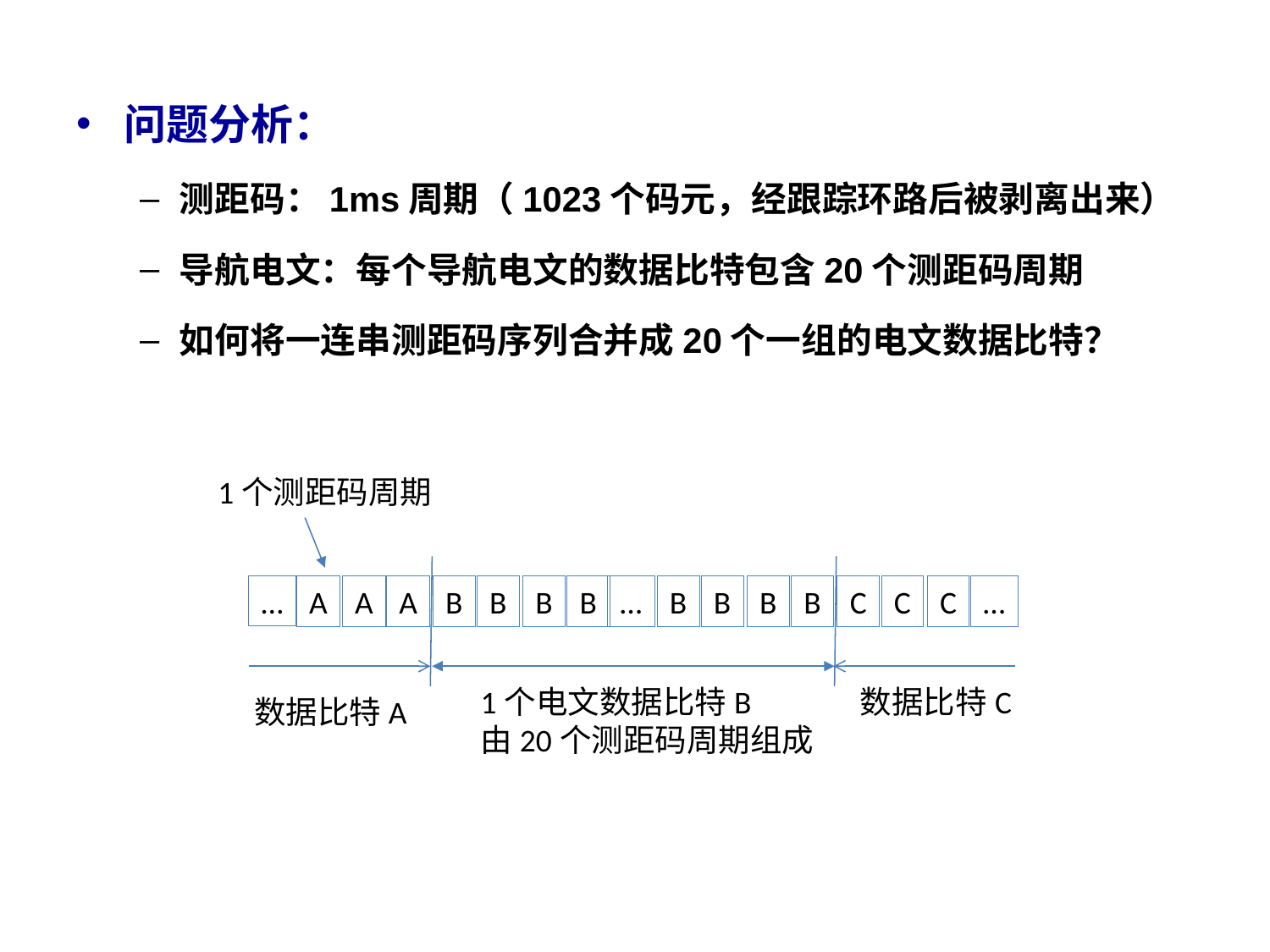

问题分析：
测距码：1ms周期（1023个码元，经跟踪环路后被剥离出来）
导航电文：每个导航电文的数据比特包含20个测距码周期
如何将一连串测距码序列合并成20个一组的电文数据比特？

1个测距码周期
…
A
A
A
B
B
B
B
…
B
B
B
B
C
C
C
…
1个电文数据比特B
由20个测距码周期组成
数据比特C
数据比特A